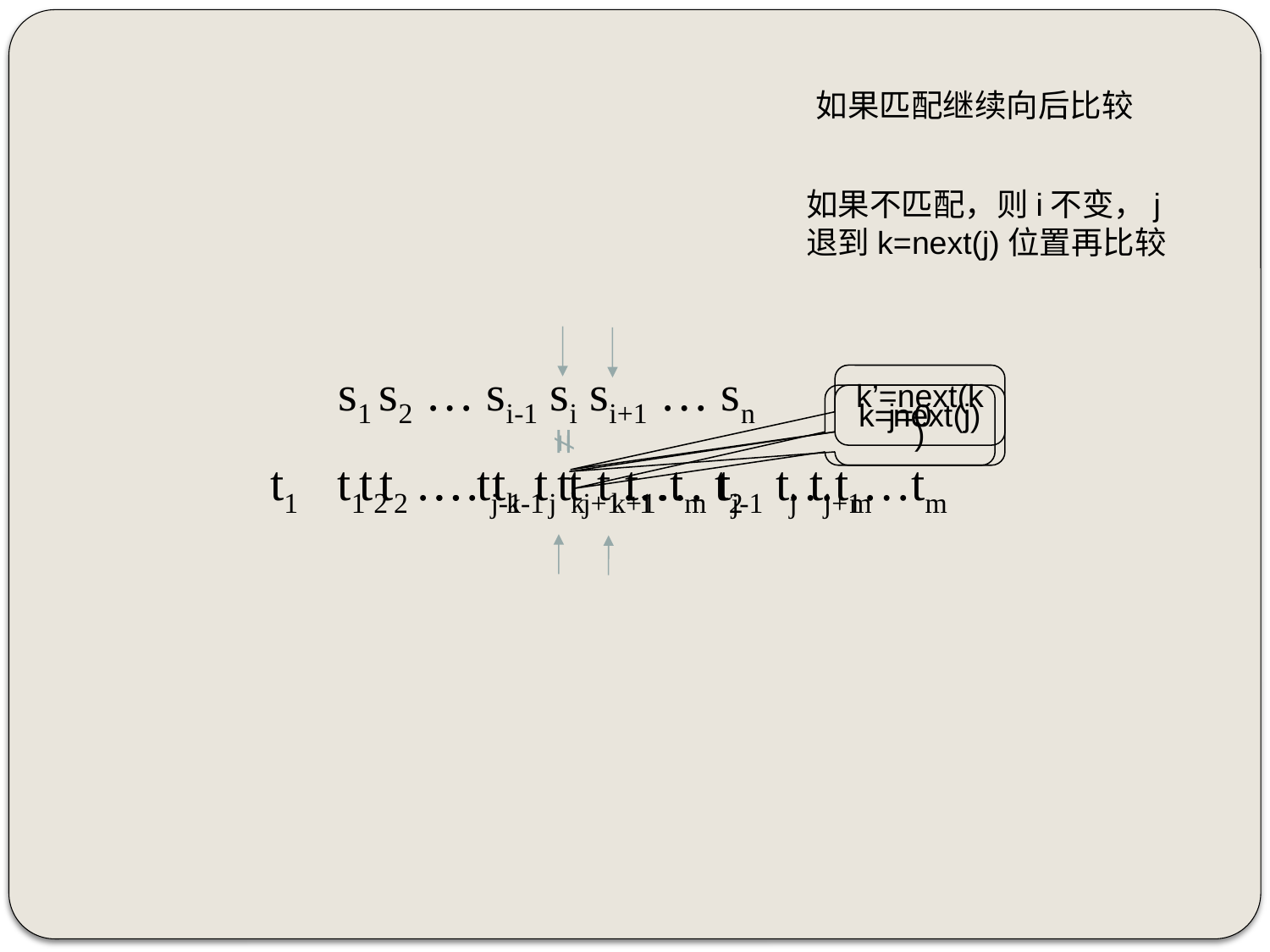

如果匹配继续向后比较
如果不匹配，则i不变，j退到k=next(j)位置再比较

s1 s2 … si-1 si si+1 … sn
k’=next(k)
j=0
k=next(j)
=
≠
t1     t2      … tk-1 tk tk+1… tj-1 tj tj+1…tm
t1  t2 … tj-1 tj tj+1…tm
t1     t2      …tm